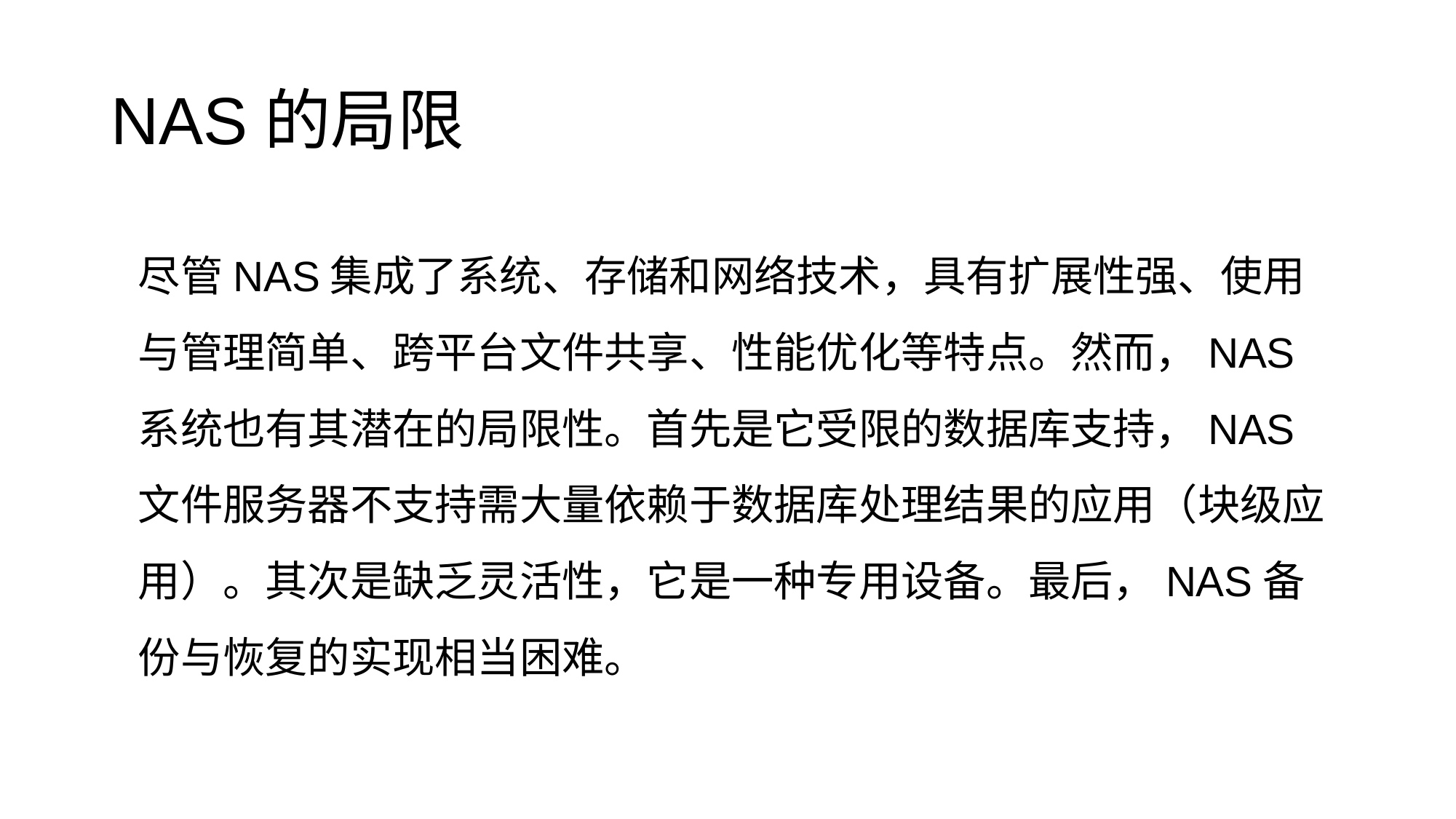

# NAS的局限
尽管NAS集成了系统、存储和网络技术，具有扩展性强、使用与管理简单、跨平台文件共享、性能优化等特点。然而，NAS系统也有其潜在的局限性。首先是它受限的数据库支持，NAS文件服务器不支持需大量依赖于数据库处理结果的应用（块级应用）。其次是缺乏灵活性，它是一种专用设备。最后，NAS备份与恢复的实现相当困难。